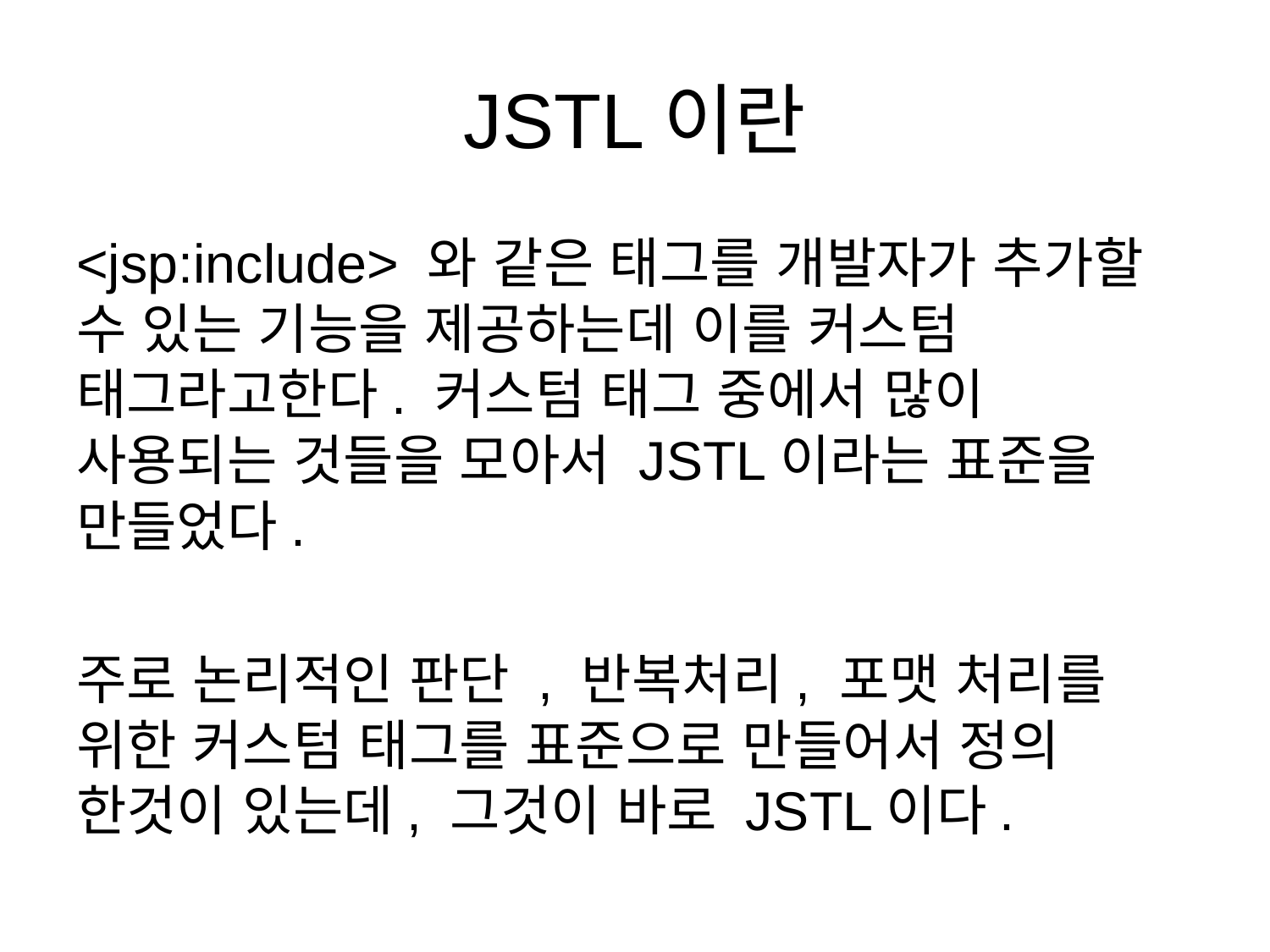

# JSTL이란
<jsp:include> 와 같은 태그를 개발자가 추가할 수 있는 기능을 제공하는데 이를 커스텀 태그라고한다. 커스텀 태그 중에서 많이 사용되는 것들을 모아서 JSTL이라는 표준을 만들었다.

주로 논리적인 판단 , 반복처리, 포맷 처리를 위한 커스텀 태그를 표준으로 만들어서 정의 한것이 있는데, 그것이 바로 JSTL이다.